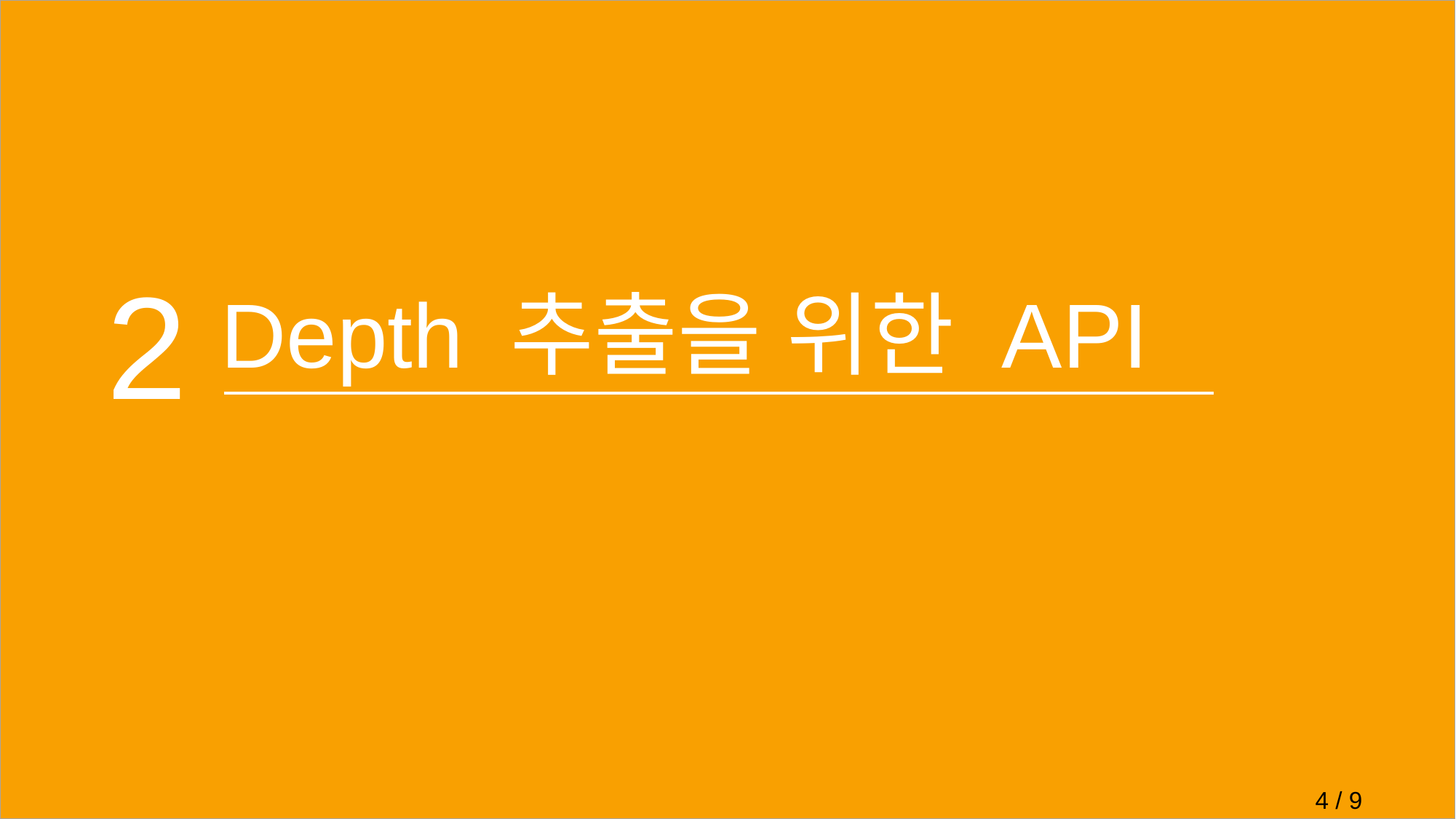

2
Depth 추출을 위한 API
4 / 9